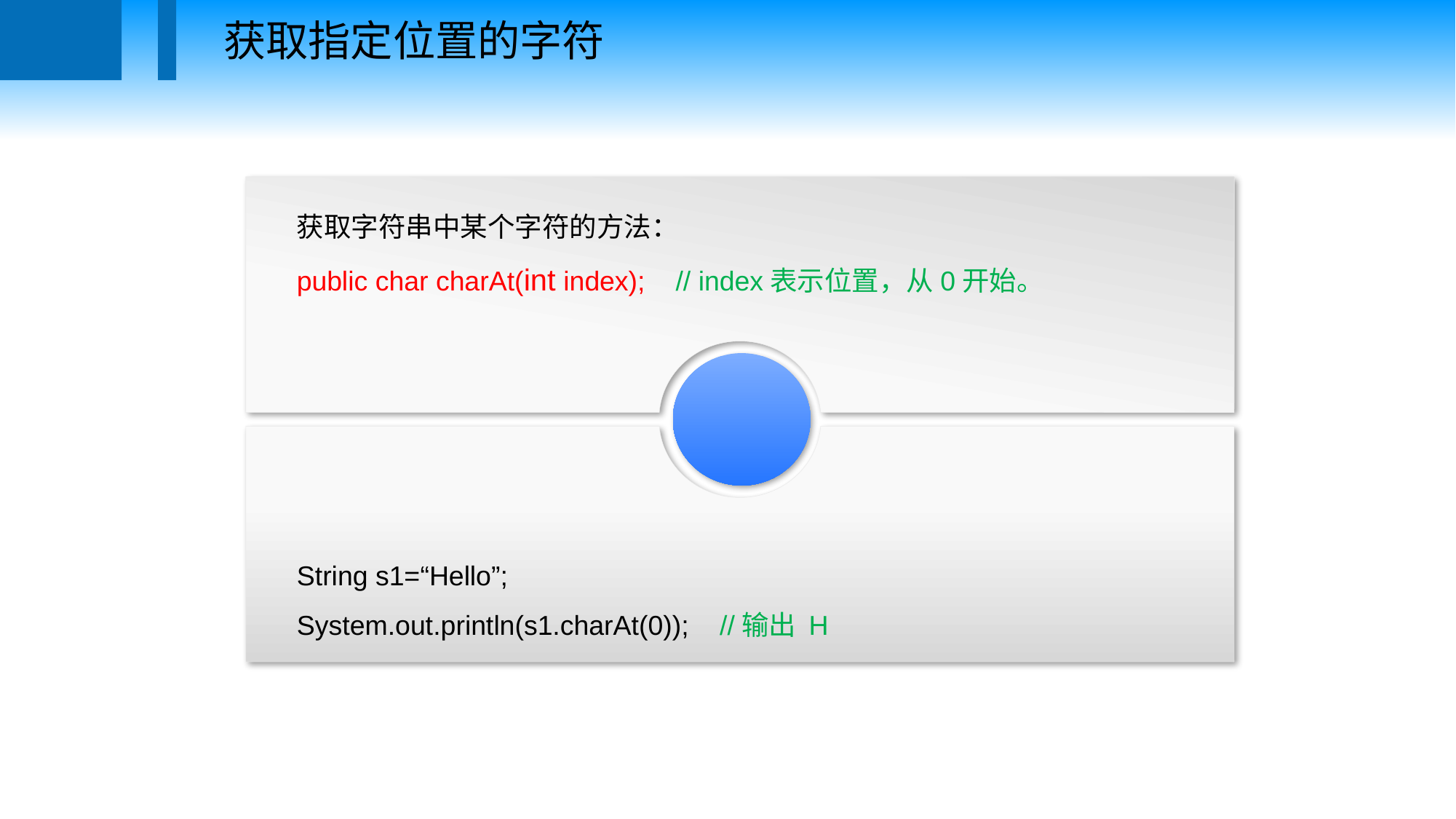

获取指定位置的字符

获取字符串中某个字符的方法：
public char charAt(int index);    // index表示位置，从0开始。

String s1=“Hello”;
System.out.println(s1.charAt(0));    //输出 H